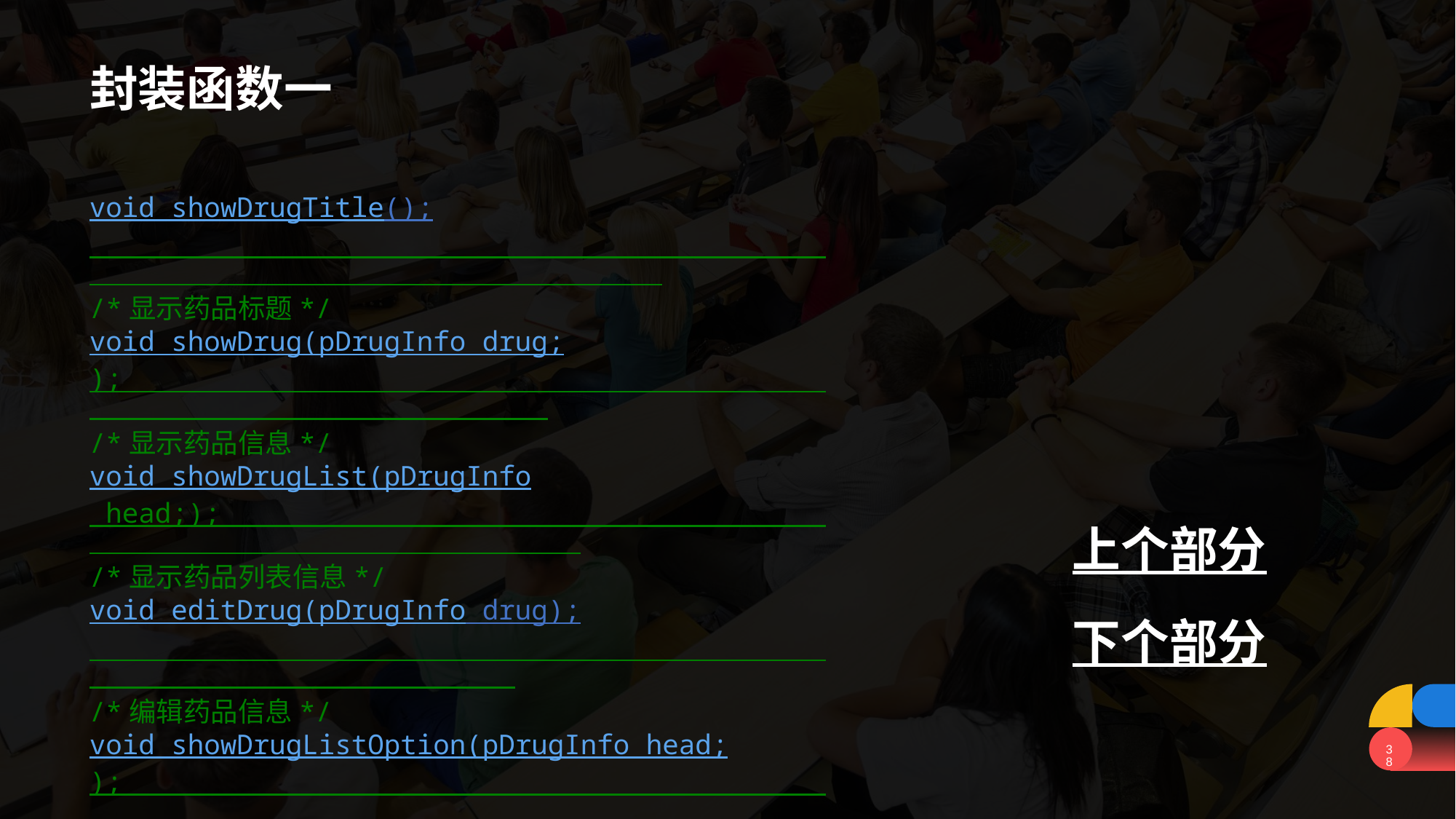

# 封装函数一
void showDrugTitle();                                                                                /*显示药品标题*/
void showDrug(pDrugInfo drug;);                                                                       /*显示药品信息*/
void showDrugList(pDrugInfo head;);                                                                   /*显示药品列表信息*/
void editDrug(pDrugInfo drug);                                                                       /*编辑药品信息*/
void showDrugListOption(pDrugInfo head;);                                                             /*显示药品清单选项*/
void createDrugOption(pDrugInfo* head;);                                                              /*添加药品选项*/
void updateDrugOption(pDrugInfo head);                                                               /*修改药品选项*/
void removeDrugOption(pDrugInfo* head);                                                              /*删除药品选项*/
上个部分
下个部分
38